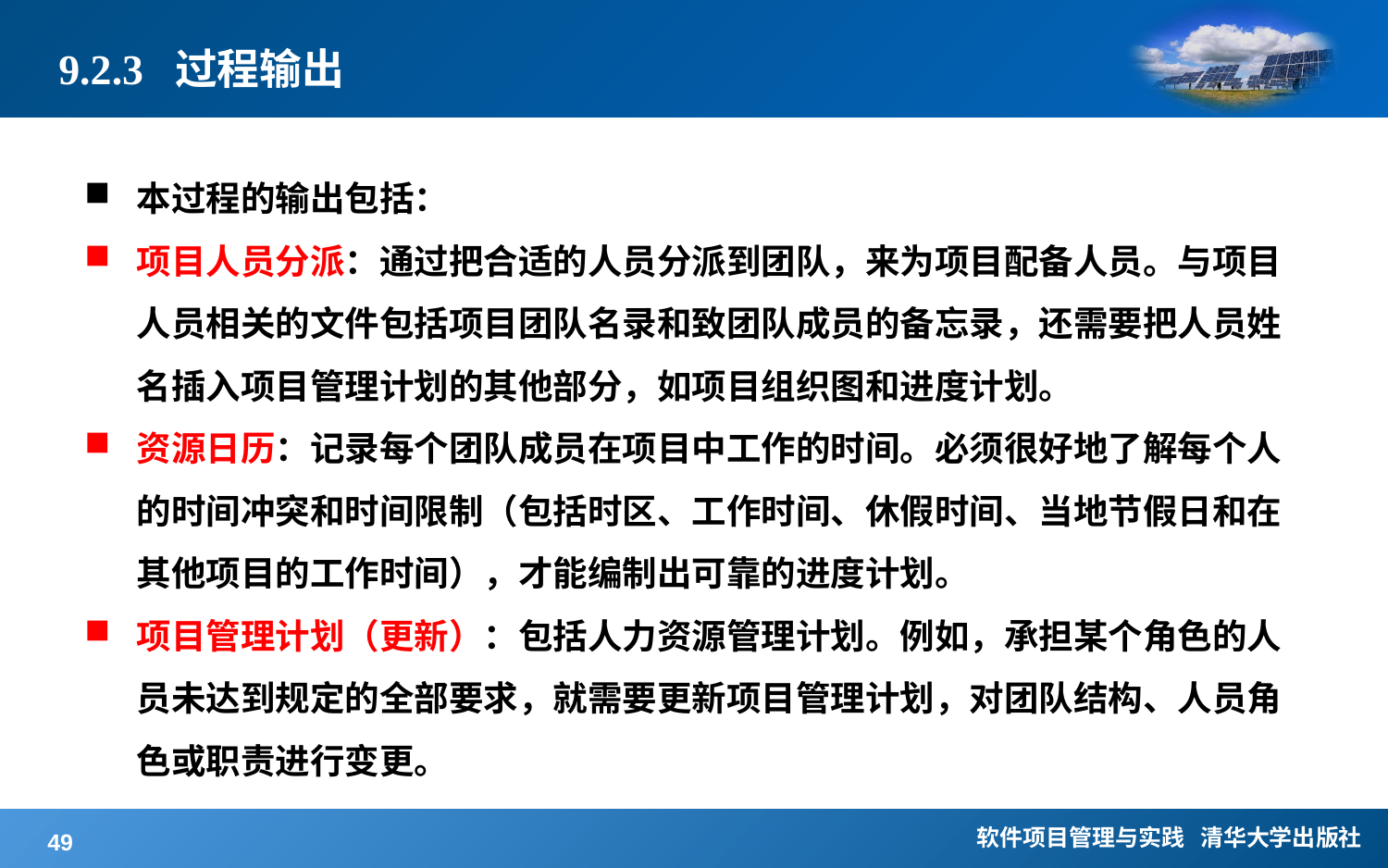

# 9.2.3  过程输出
本过程的输出包括：
项目人员分派：通过把合适的人员分派到团队，来为项目配备人员。与项目人员相关的文件包括项目团队名录和致团队成员的备忘录，还需要把人员姓名插入项目管理计划的其他部分，如项目组织图和进度计划。
资源日历：记录每个团队成员在项目中工作的时间。必须很好地了解每个人的时间冲突和时间限制（包括时区、工作时间、休假时间、当地节假日和在其他项目的工作时间），才能编制出可靠的进度计划。
项目管理计划（更新）：包括人力资源管理计划。例如，承担某个角色的人员未达到规定的全部要求，就需要更新项目管理计划，对团队结构、人员角色或职责进行变更。